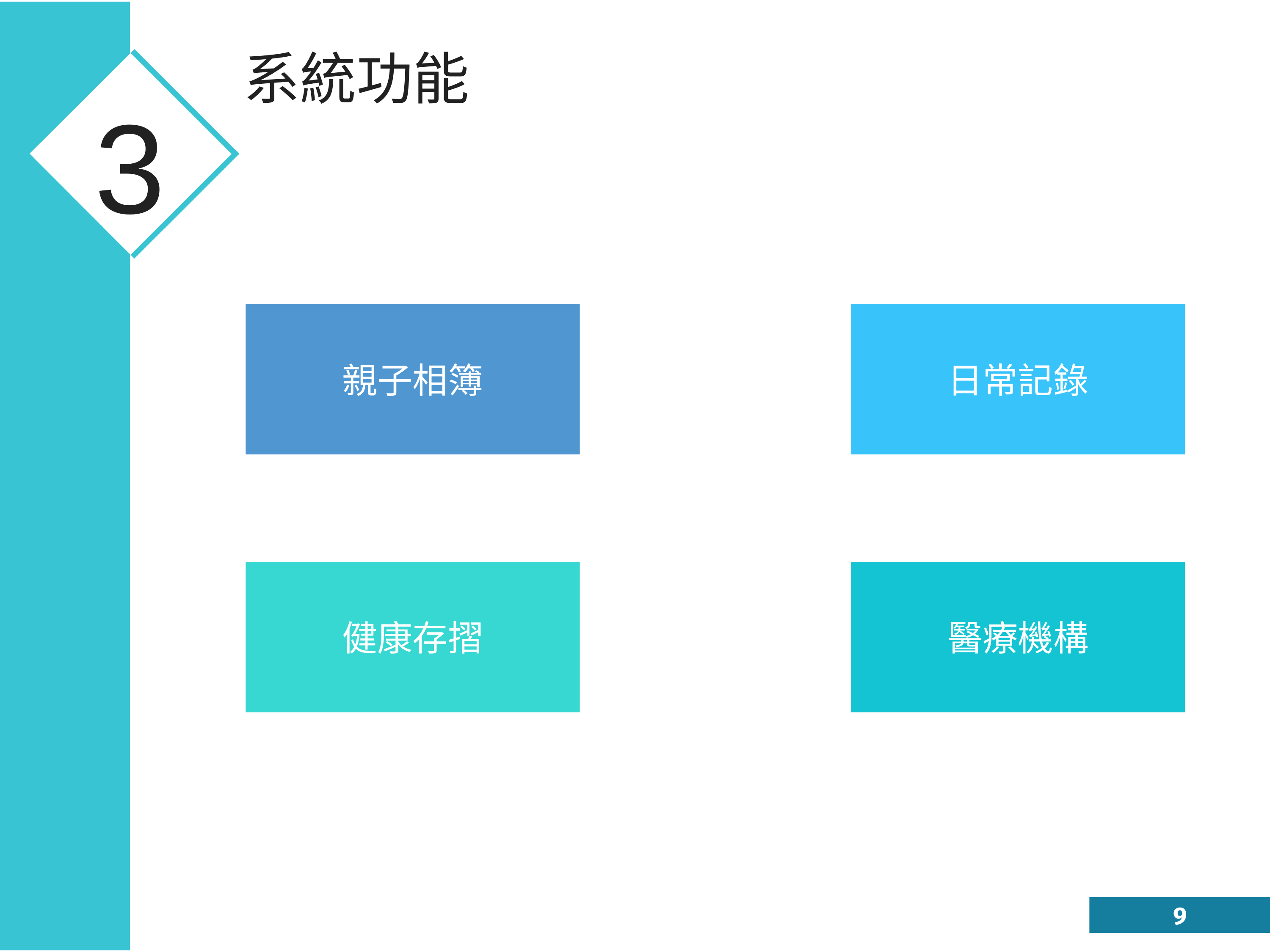

系統功能

3

親子相簿

日常記錄

健康存摺

醫療機構

9